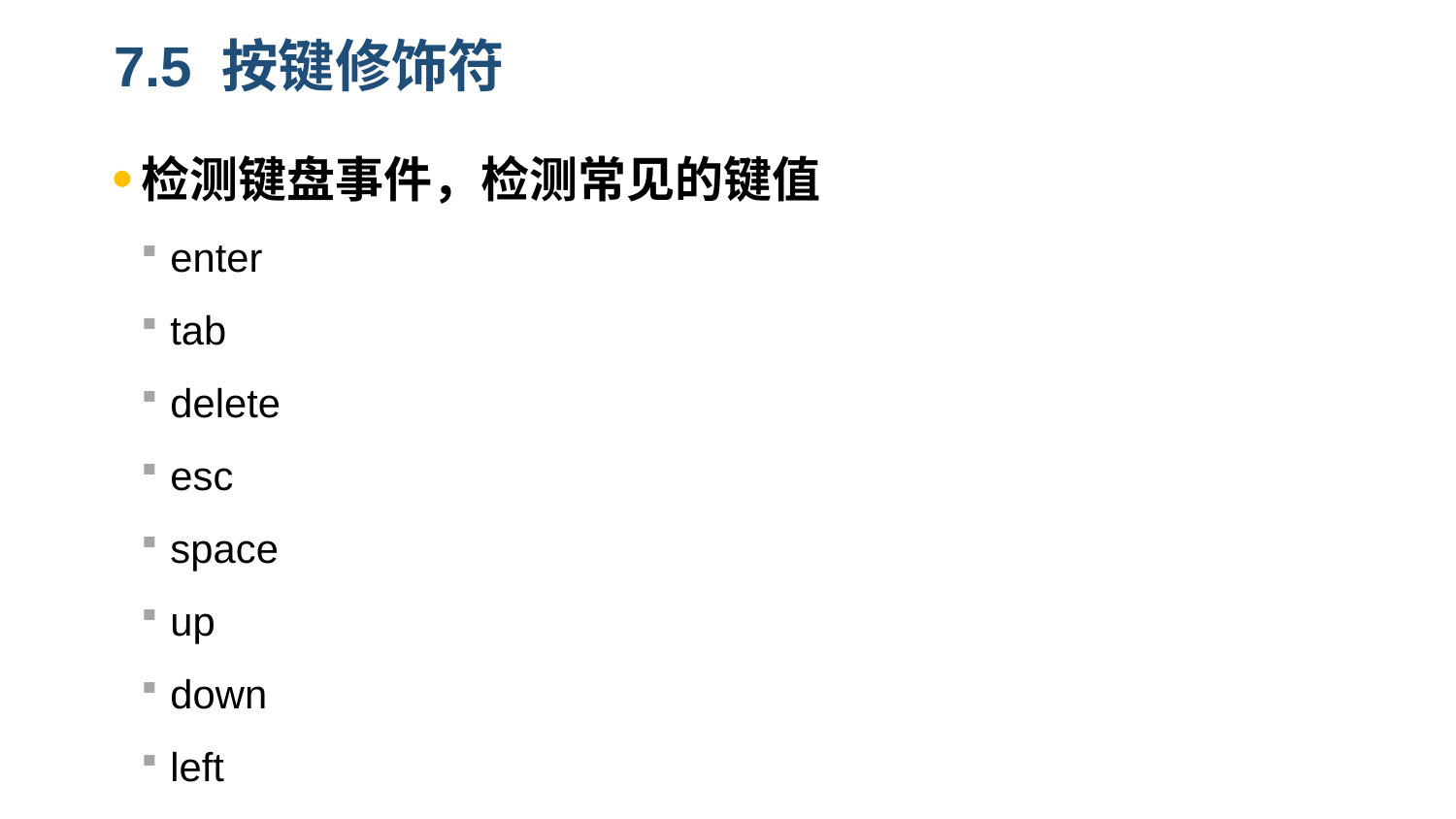

# 7.5 按键修饰符
检测键盘事件，检测常见的键值
enter
tab
delete
esc
space
up
down
left
right

61